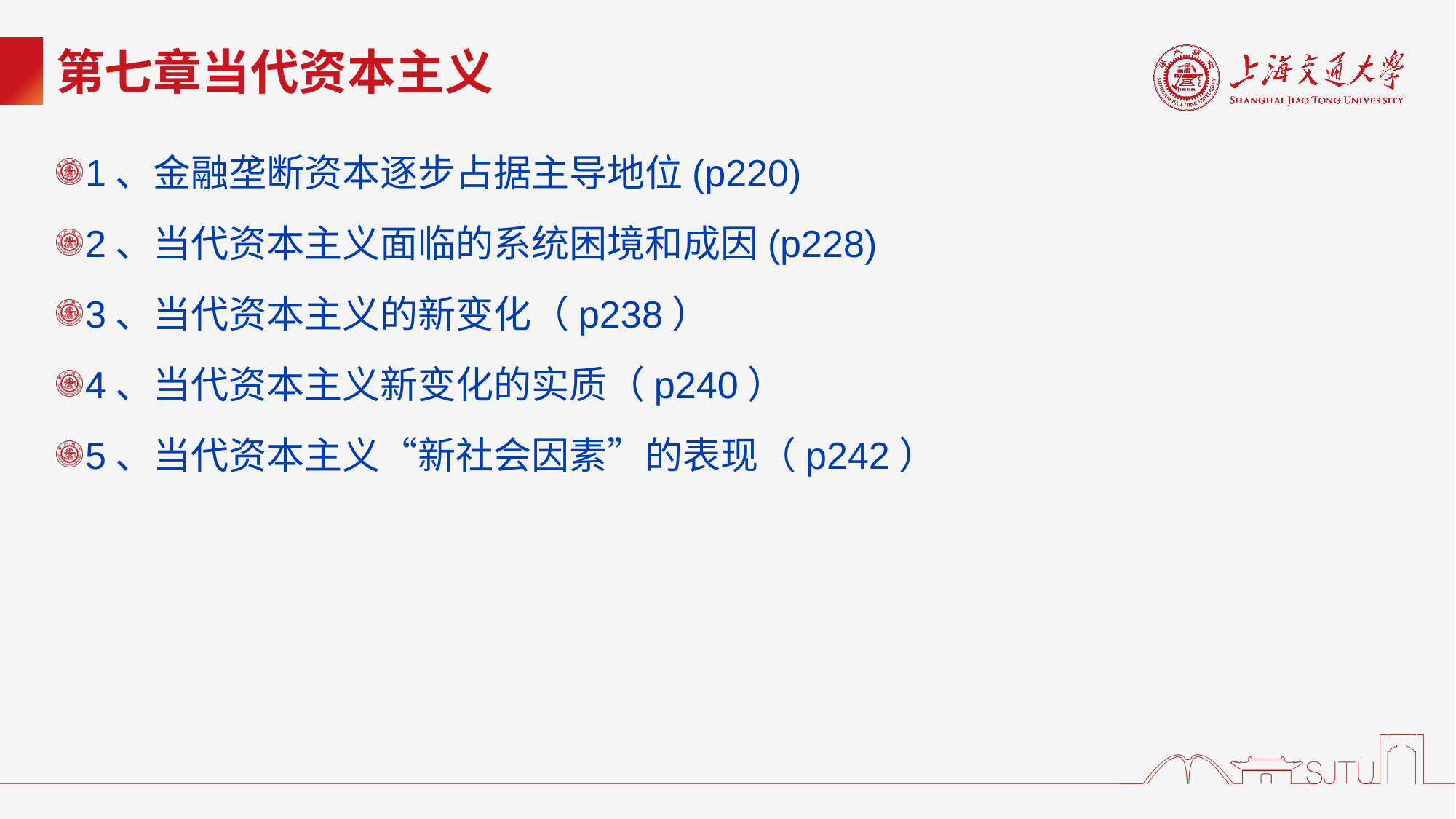

# 第七章当代资本主义
1、金融垄断资本逐步占据主导地位(p220)
2、当代资本主义面临的系统困境和成因(p228)
3、当代资本主义的新变化（p238）
4、当代资本主义新变化的实质（p240）
5、当代资本主义“新社会因素”的表现（p242）